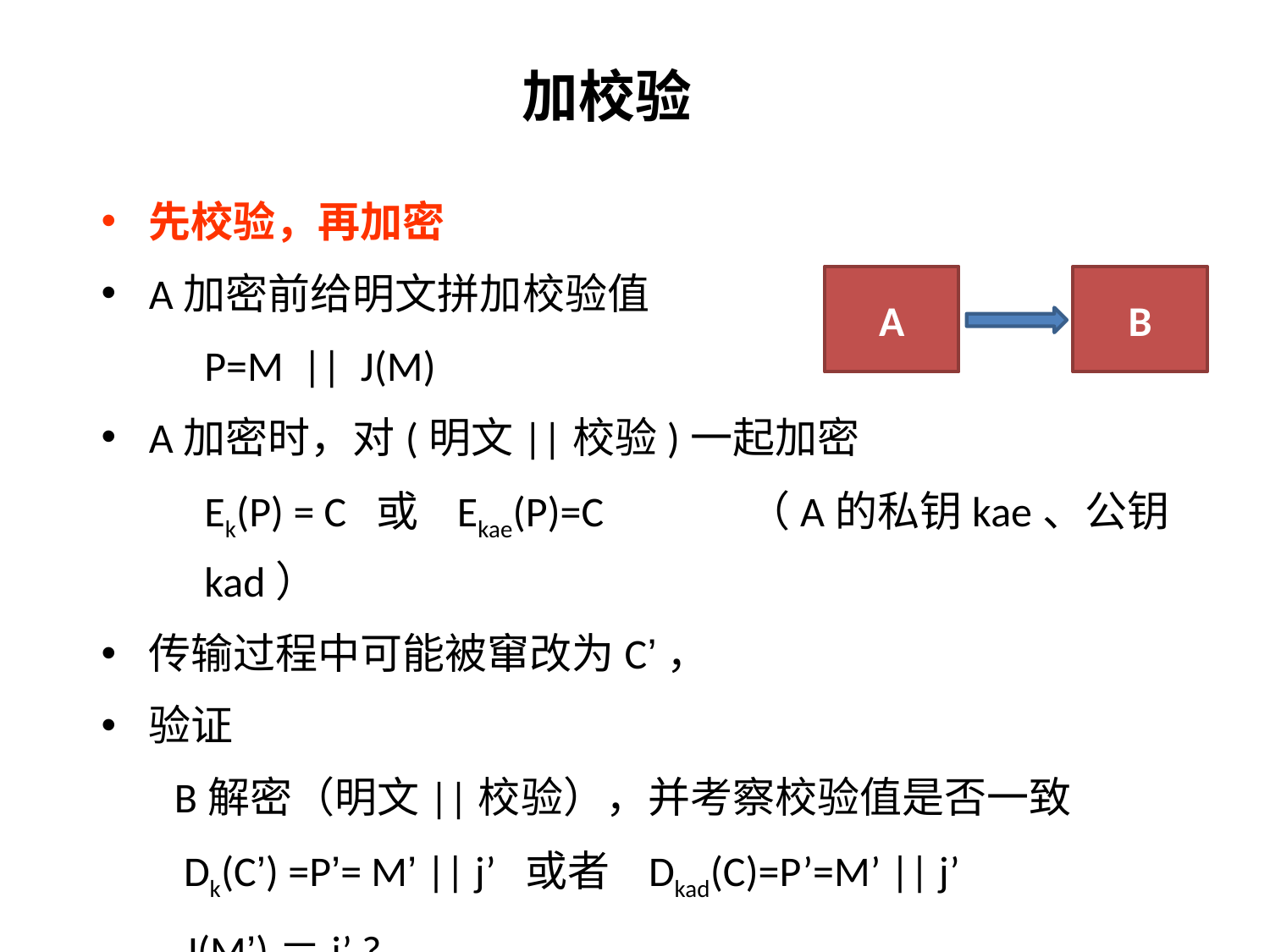

# 加校验
先校验，再加密
A加密前给明文拼加校验值
	P=M  ||  J(M)
A加密时，对(明文||校验)一起加密
	Ek(P) = C  或   Ekae(P)=C              （A的私钥kae、公钥kad）
传输过程中可能被窜改为C’，
验证
 B解密（明文||校验），并考察校验值是否一致
  Dk(C’) =P’= M’ || j’  或者   Dkad(C)=P’=M’ || j’
  J(M’)＝j’ ?
A
B